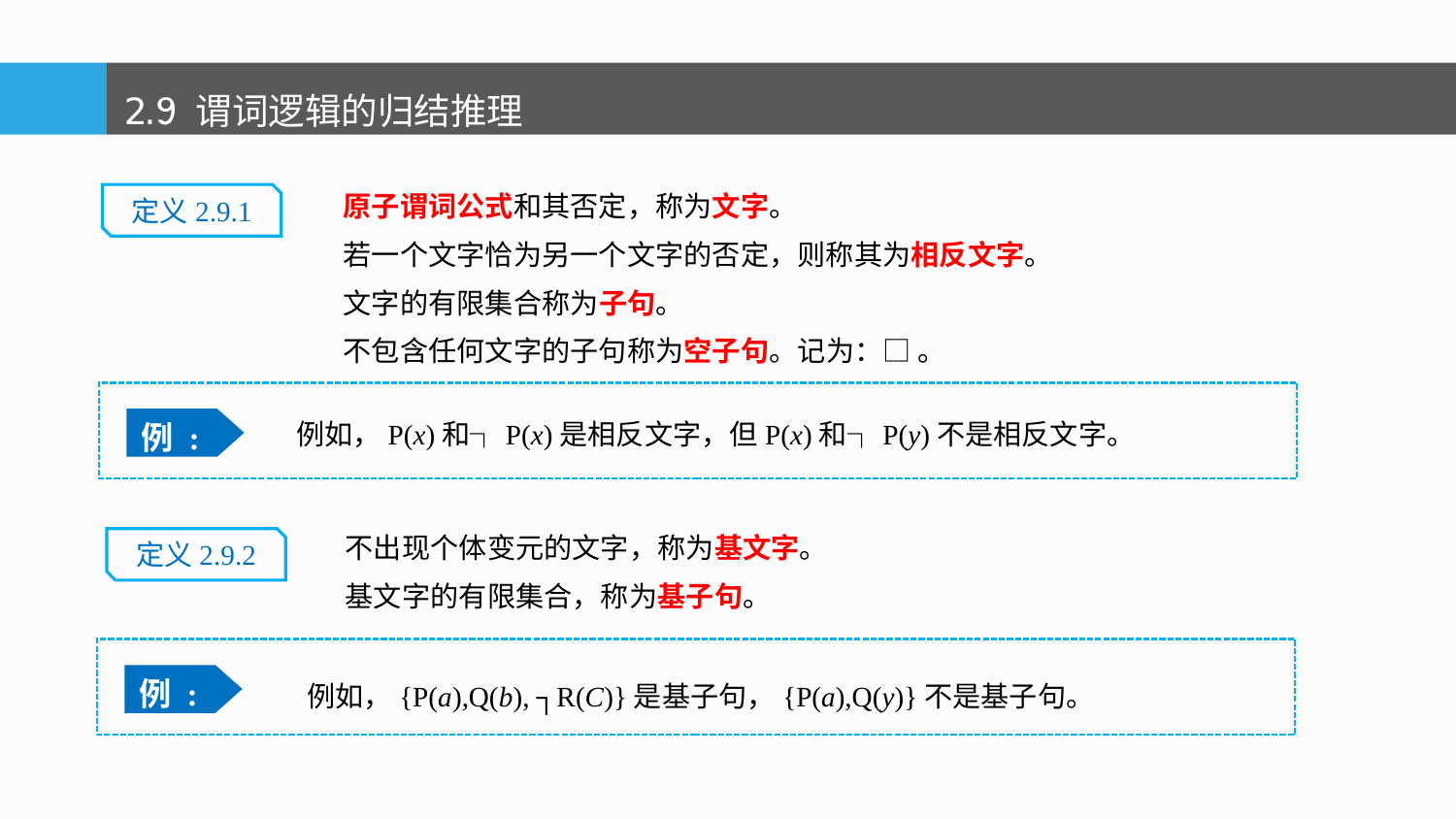

2.9 谓词逻辑的归结推理

原子谓词公式和其否定，称为文字。
若一个文字恰为另一个文字的否定，则称其为相反文字。
文字的有限集合称为子句。
不包含任何文字的子句称为空子句。记为：□ 。
定义2.9.1

例如，P(x)和┐P(x)是相反文字，但P(x)和┐P(y)不是相反文字。
例 :
不出现个体变元的文字，称为基文字。
基文字的有限集合，称为基子句。
定义2.9.2

例如，{P(a),Q(b), ┐R(C)}是基子句，{P(a),Q(y)}不是基子句。
例 :